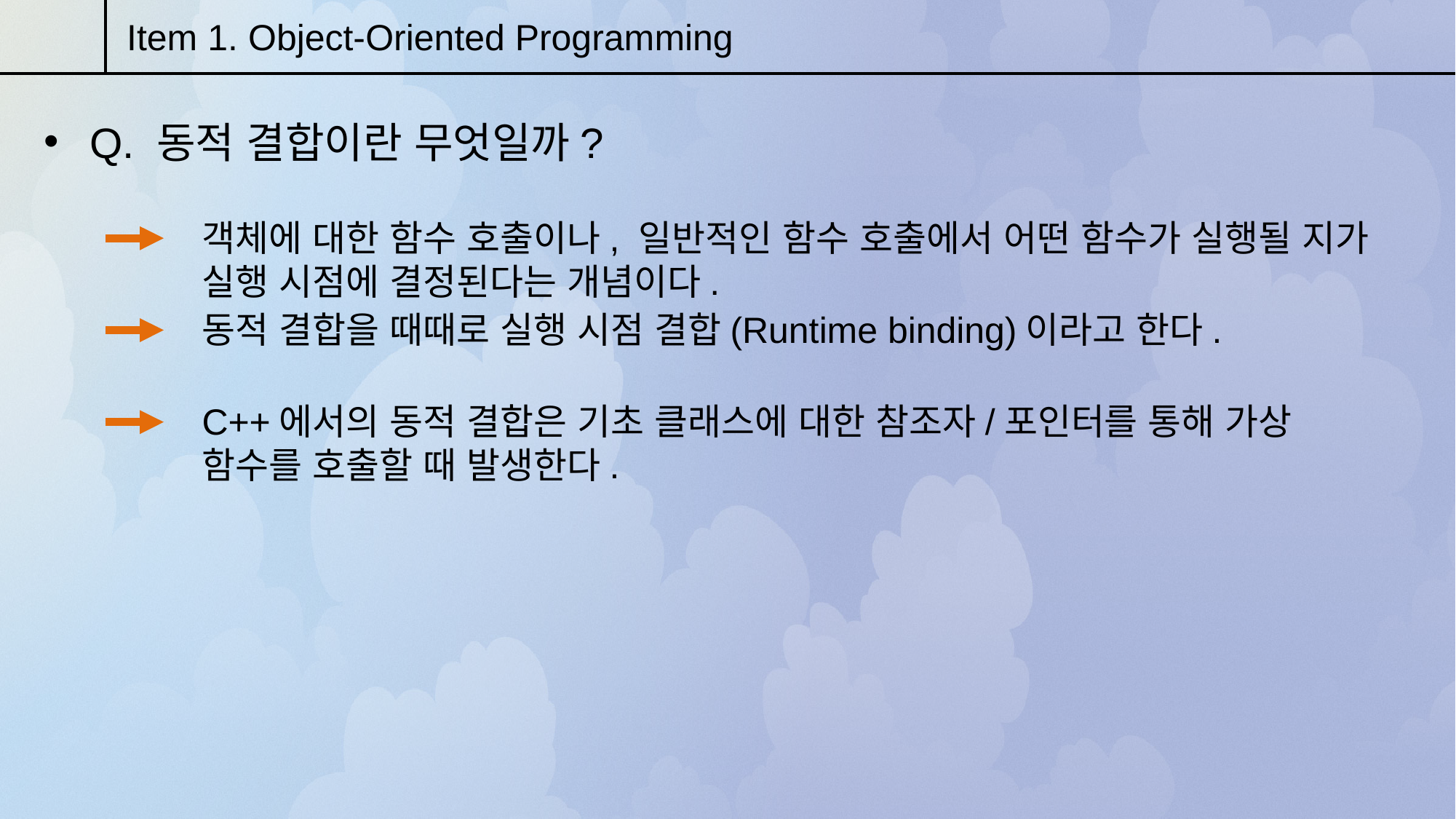

Item 1. Object-Oriented Programming
 Q. 동적 결합이란 무엇일까?
객체에 대한 함수 호출이나, 일반적인 함수 호출에서 어떤 함수가 실행될 지가 실행 시점에 결정된다는 개념이다.
동적 결합을 때때로 실행 시점 결합(Runtime binding)이라고 한다.
C++에서의 동적 결합은 기초 클래스에 대한 참조자/포인터를 통해 가상 함수를 호출할 때 발생한다.